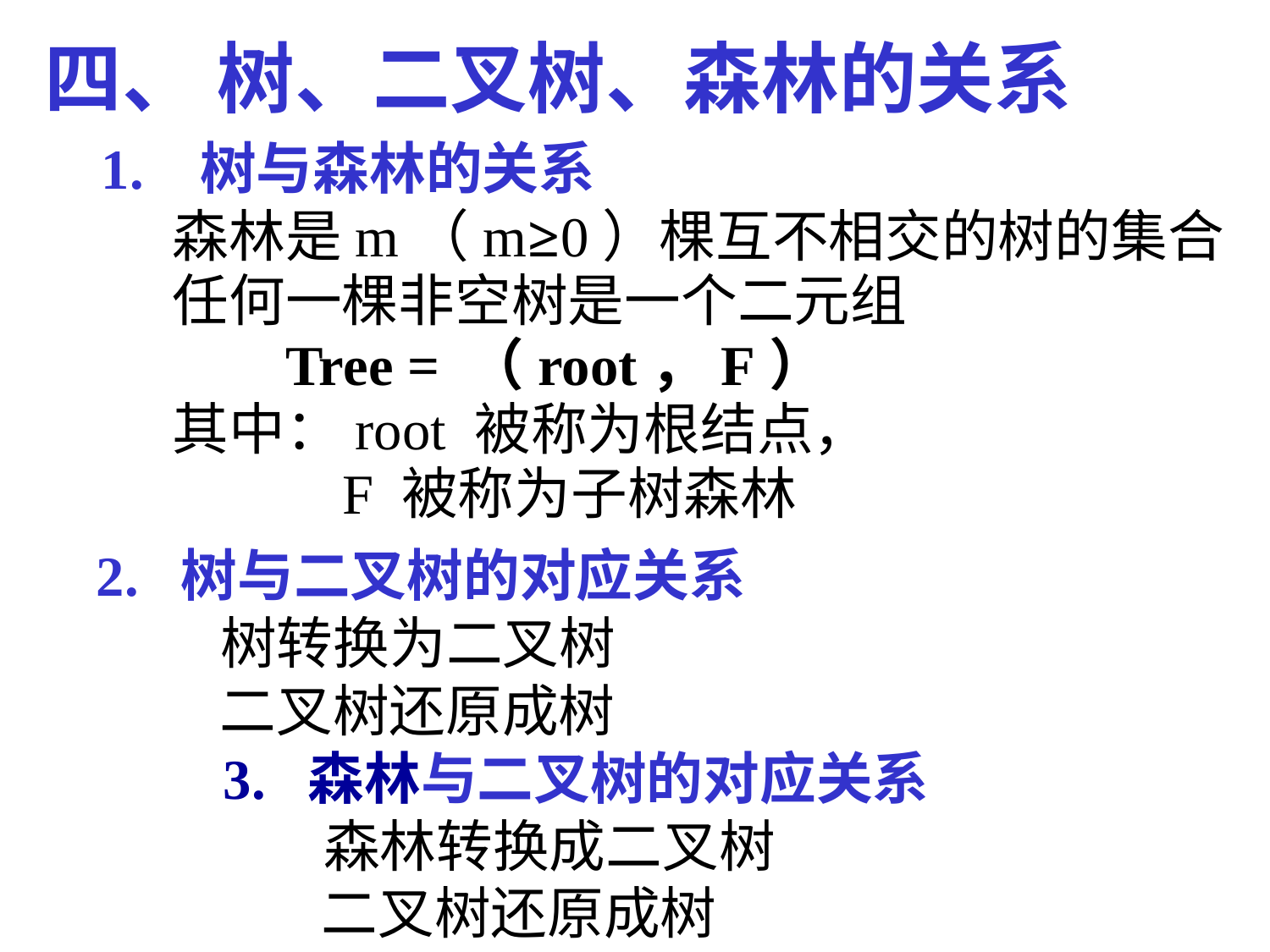

四、 树、二叉树、森林的关系
  1.   树与森林的关系
         森林是m（m≥0）棵互不相交的树的集合
         任何一棵非空树是一个二元组
                 Tree = （root，F）
         其中：root 被称为根结点，
                     F 被称为子树森林
   2.  树与二叉树的对应关系
  树转换为二叉树
  二叉树还原成树
   3.  森林与二叉树的对应关系
          森林转换成二叉树
          二叉树还原成树